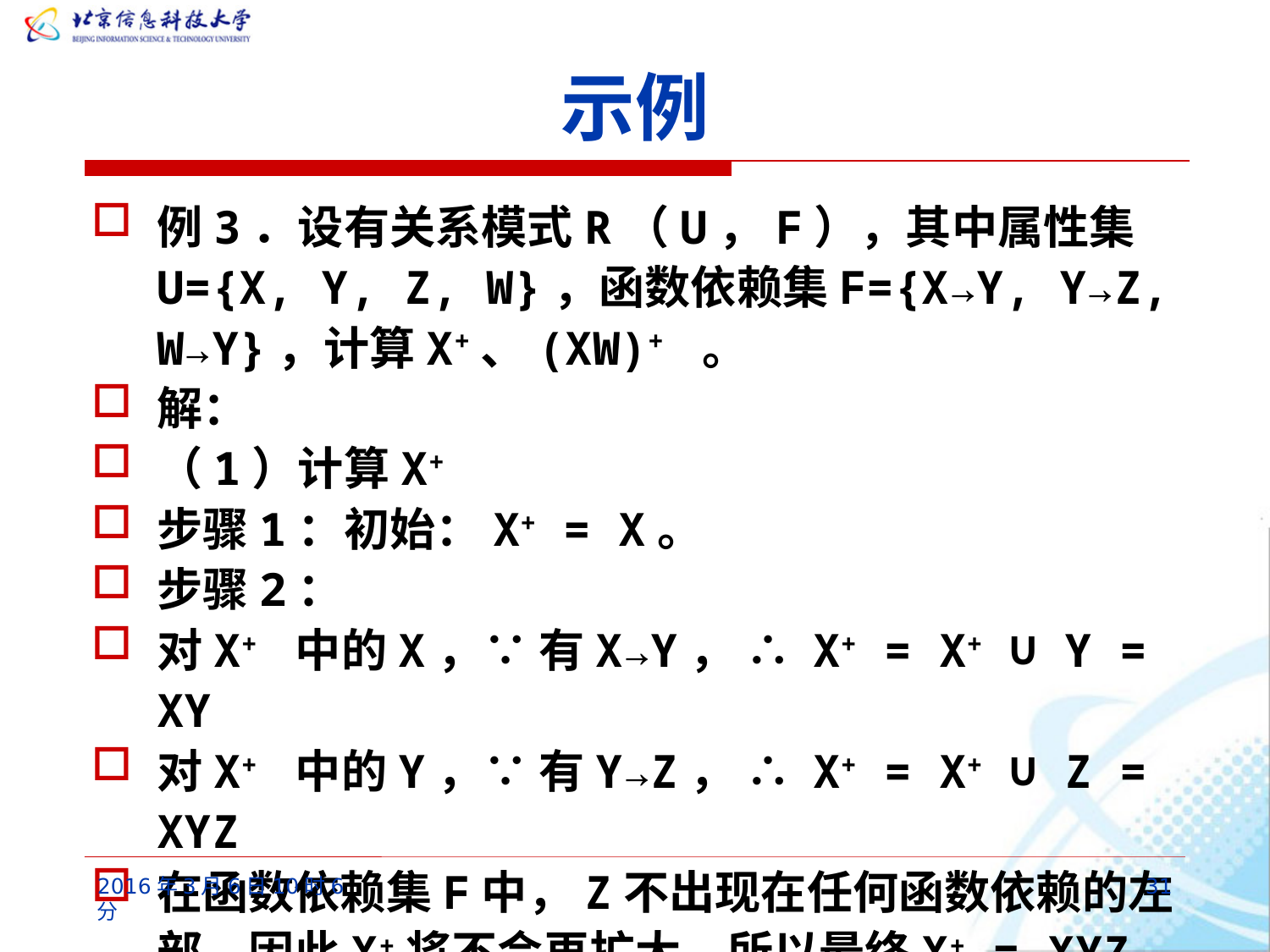

# 示例
例3．设有关系模式R（U，F），其中属性集U={X, Y, Z, W}，函数依赖集F={X→Y, Y→Z, W→Y}，计算X+、(XW)+ 。
解：
（1）计算X+
步骤1：初始：X+ = X。
步骤2：
对X+ 中的X，∵ 有X→Y， ∴ X+ = X+ ∪ Y = XY
对X+ 中的Y，∵ 有Y→Z， ∴ X+ = X+ ∪ Z = XYZ
在函数依赖集F中，Z不出现在任何函数依赖的左部，因此X+将不会再扩大，所以最终X+ = XYZ。
2016年3月6日10时6分
31